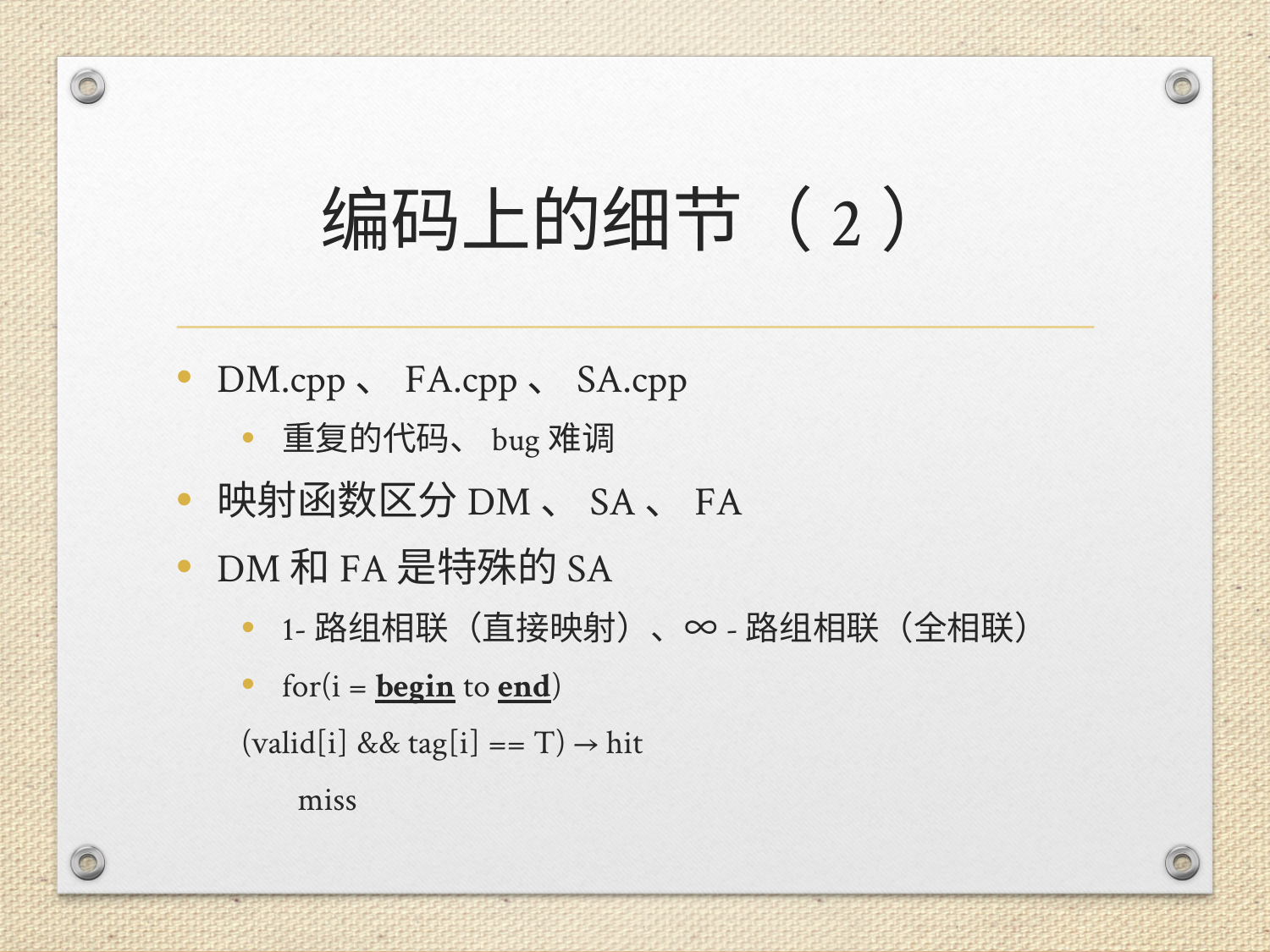

# 编码上的细节（2）
DM.cpp、FA.cpp、SA.cpp
重复的代码、bug难调
映射函数区分DM、SA、FA
DM和FA是特殊的SA
1-路组相联（直接映射）、∞-路组相联（全相联）
for(i = begin to end)
		(valid[i] && tag[i] == T) → hit
 　miss